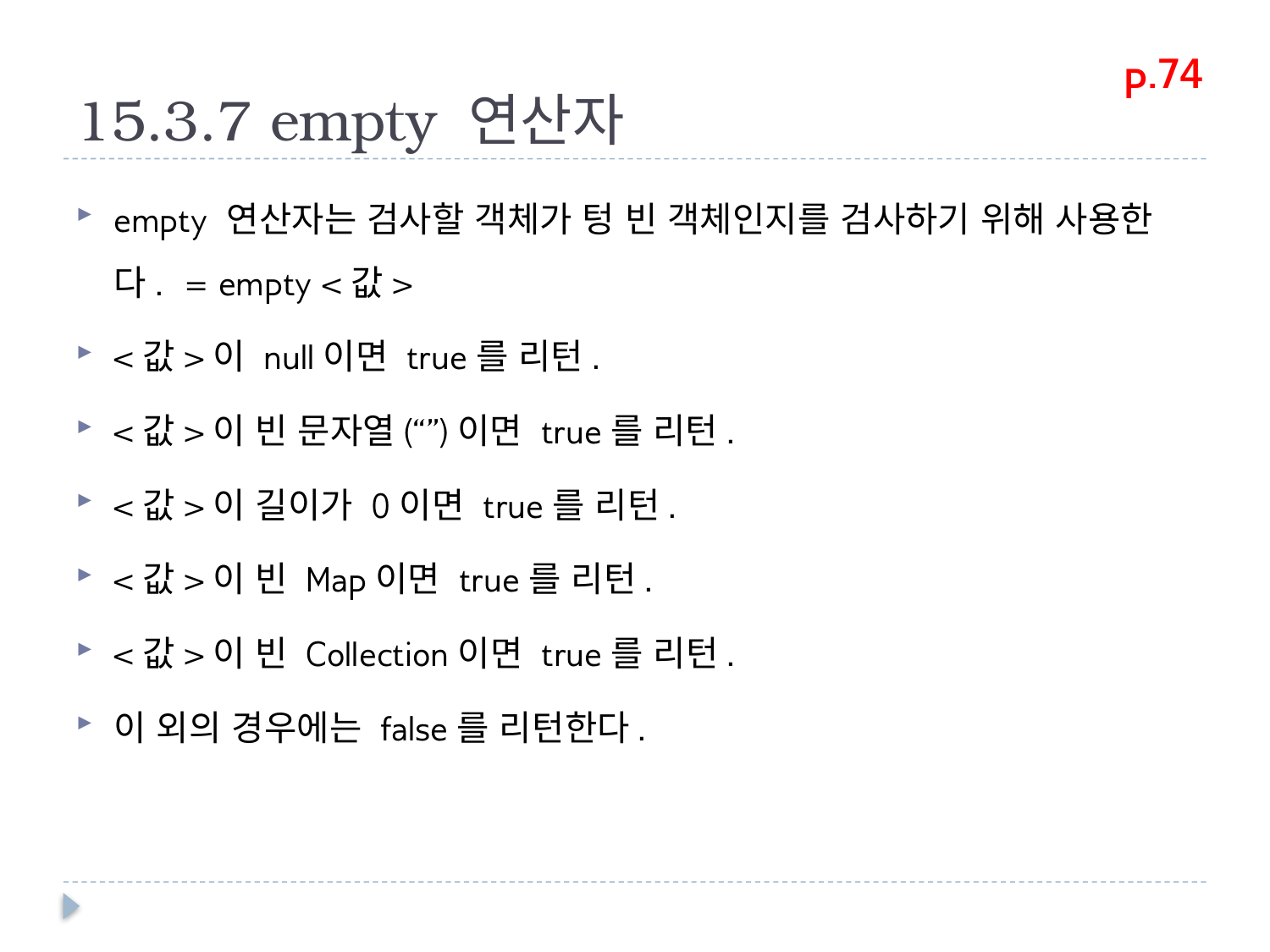

# 15.3.7 empty 연산자
p.74
empty 연산자는 검사할 객체가 텅 빈 객체인지를 검사하기 위해 사용한다.  = empty <값>
<값>이 null이면 true를 리턴.
<값>이 빈 문자열(“”)이면 true를 리턴.
<값>이 길이가 0이면 true를 리턴.
<값>이 빈 Map이면 true를 리턴.
<값>이 빈 Collection이면 true를 리턴.
이 외의 경우에는 false를 리턴한다.